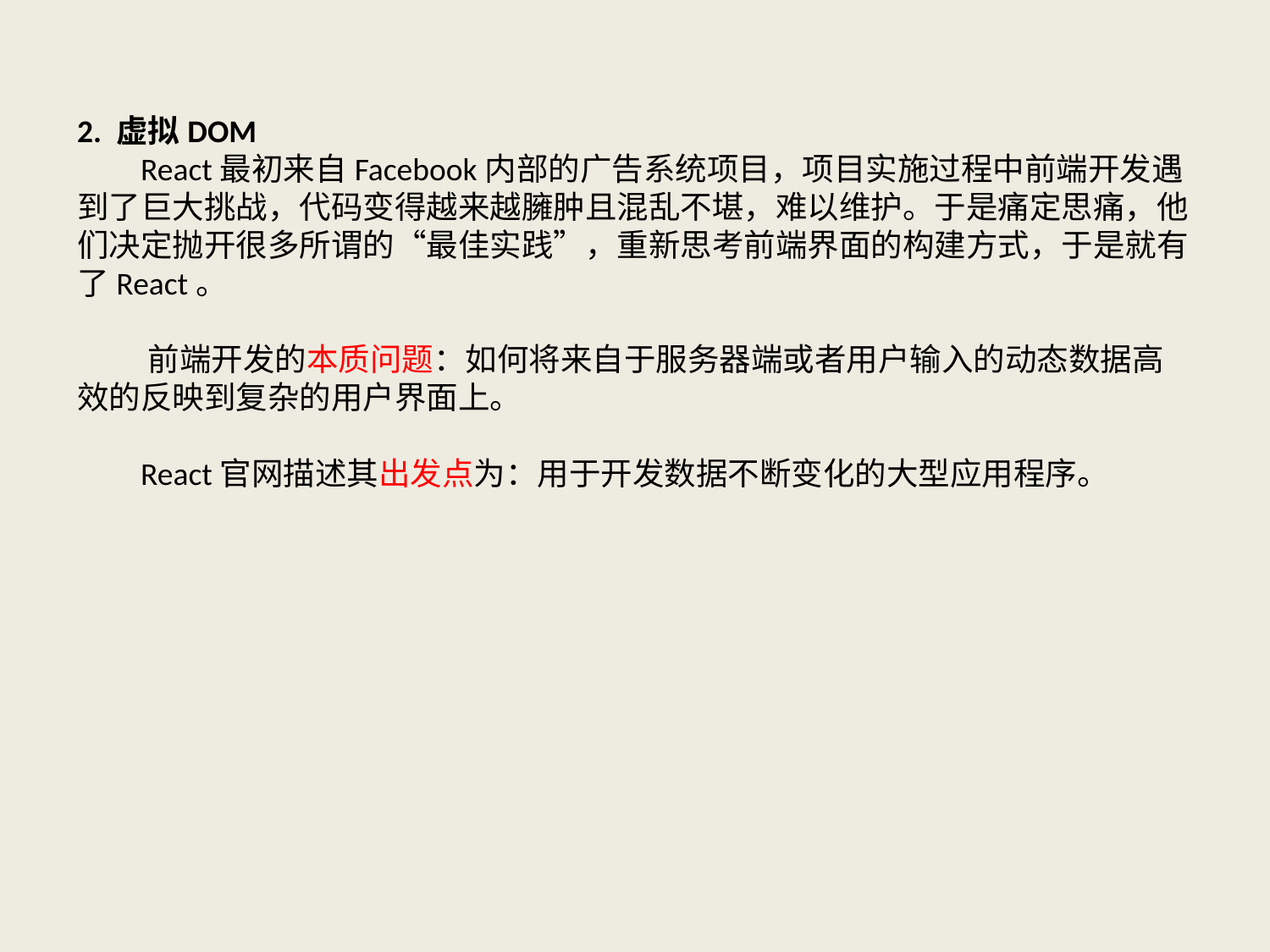

2. 虚拟DOM
  React最初来自Facebook内部的广告系统项目，项目实施过程中前端开发遇到了巨大挑战，代码变得越来越臃肿且混乱不堪，难以维护。于是痛定思痛，他们决定抛开很多所谓的“最佳实践”，重新思考前端界面的构建方式，于是就有了React。

  前端开发的本质问题：如何将来自于服务器端或者用户输入的动态数据高效的反映到复杂的用户界面上。

  React官网描述其出发点为：用于开发数据不断变化的大型应用程序。